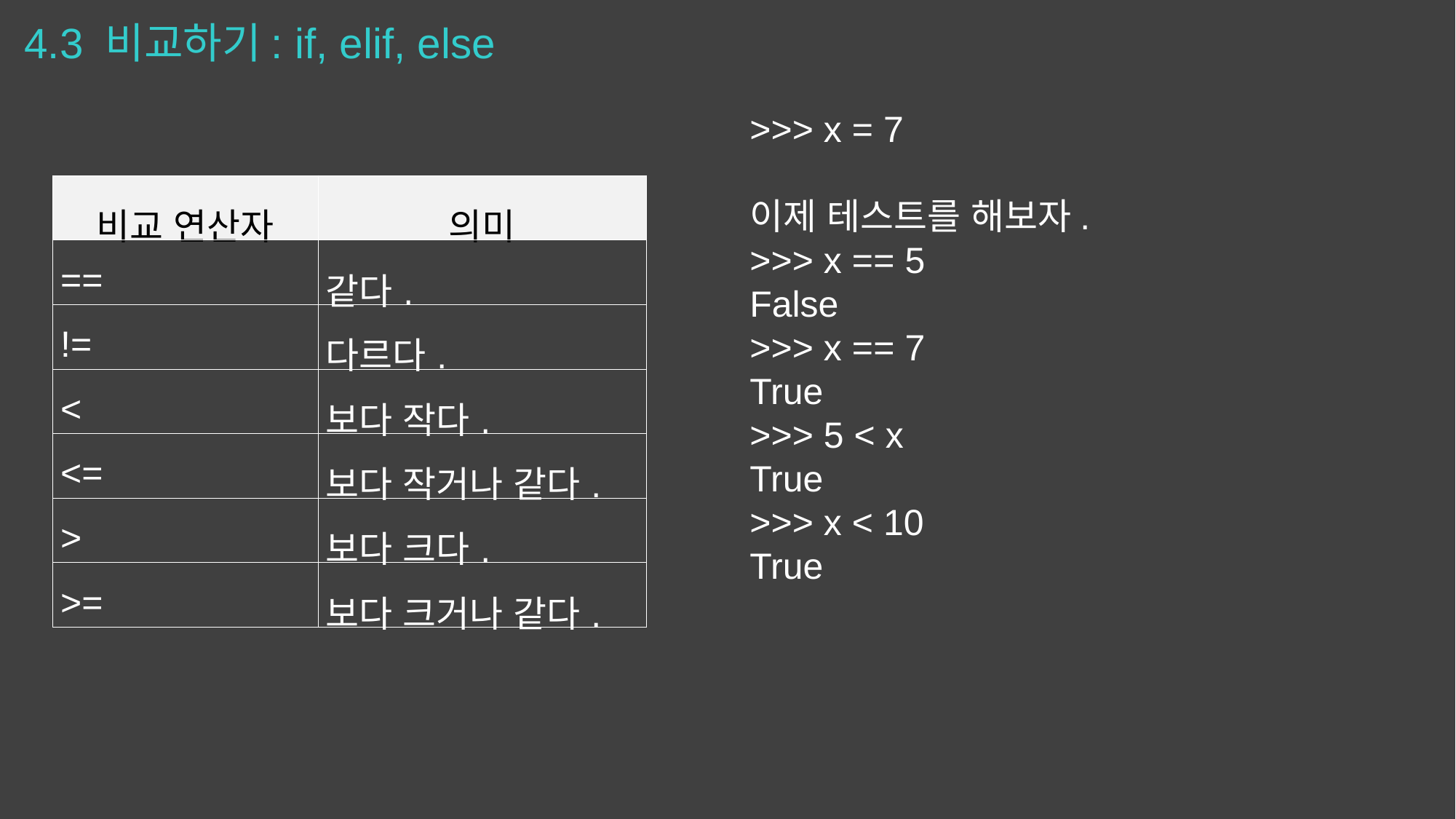

# 4.3 비교하기: if, elif, else
>>> x = 7

이제 테스트를 해보자.
>>> x == 5
False
>>> x == 7
True
>>> 5 < x
True
>>> x < 10
True
| 비교 연산자 | 의미 |
| --- | --- |
| == | 같다. |
| != | 다르다. |
| < | 보다 작다. |
| <= | 보다 작거나 같다. |
| > | 보다 크다. |
| >= | 보다 크거나 같다. |